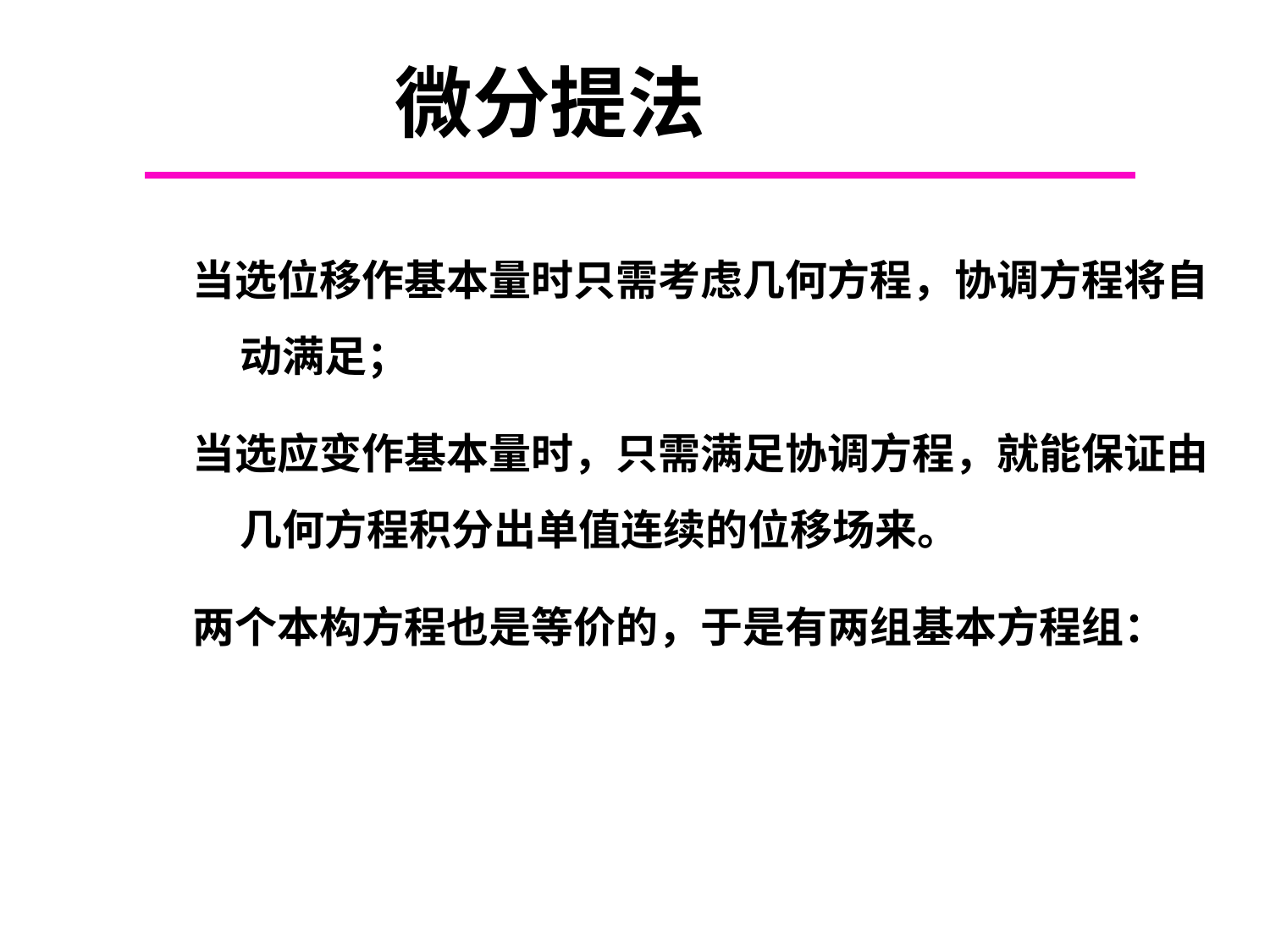

# 微分提法
当选位移作基本量时只需考虑几何方程，协调方程将自动满足；
当选应变作基本量时，只需满足协调方程，就能保证由几何方程积分出单值连续的位移场来。
两个本构方程也是等价的，于是有两组基本方程组：
Chapter  6.1